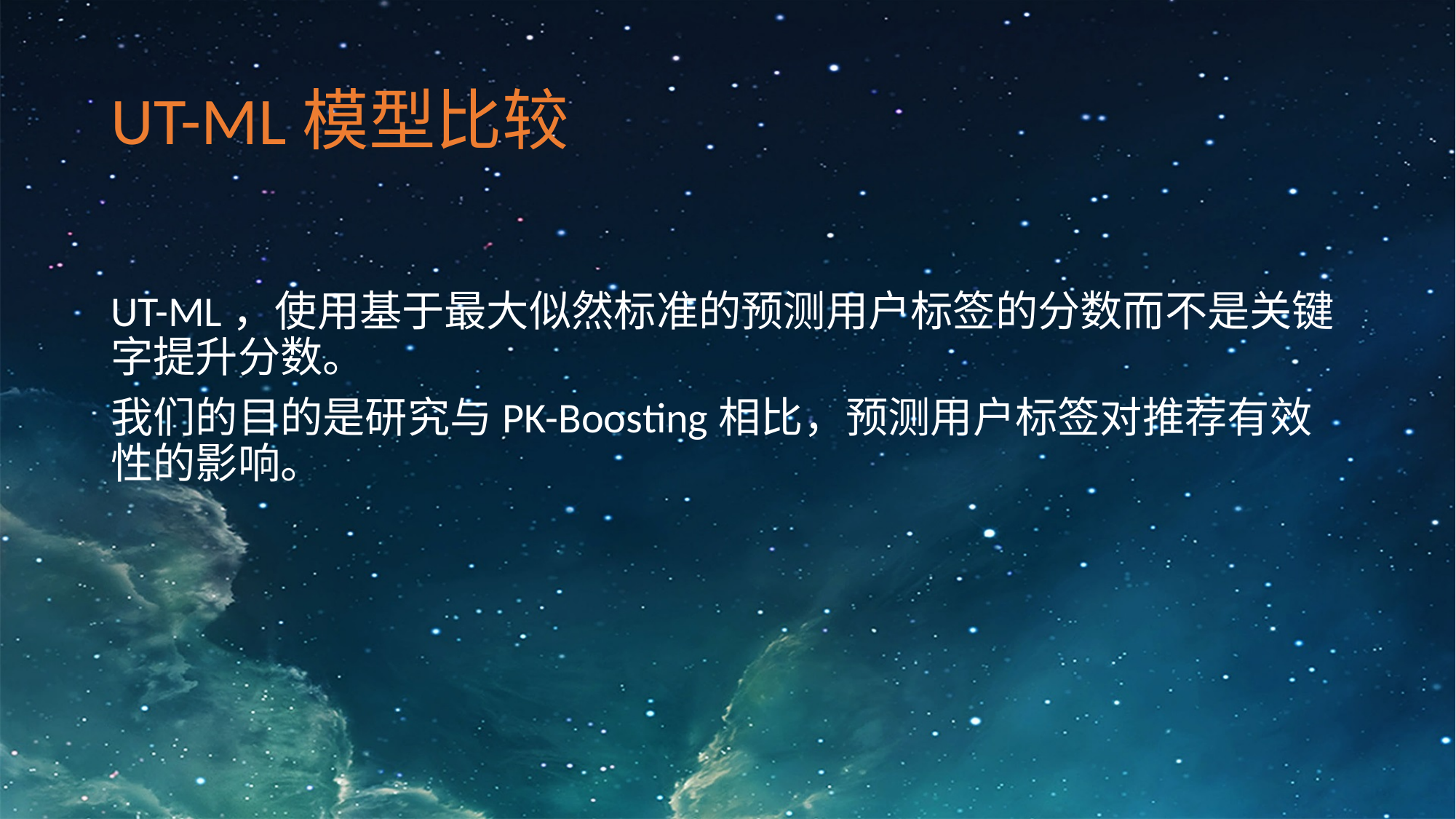

# UT-ML模型比较

UT-ML，使用基于最大似然标准的预测用户标签的分数而不是关键字提升分数。
我们的目的是研究与PK-Boosting相比，预测用户标签对推荐有效性的影响。